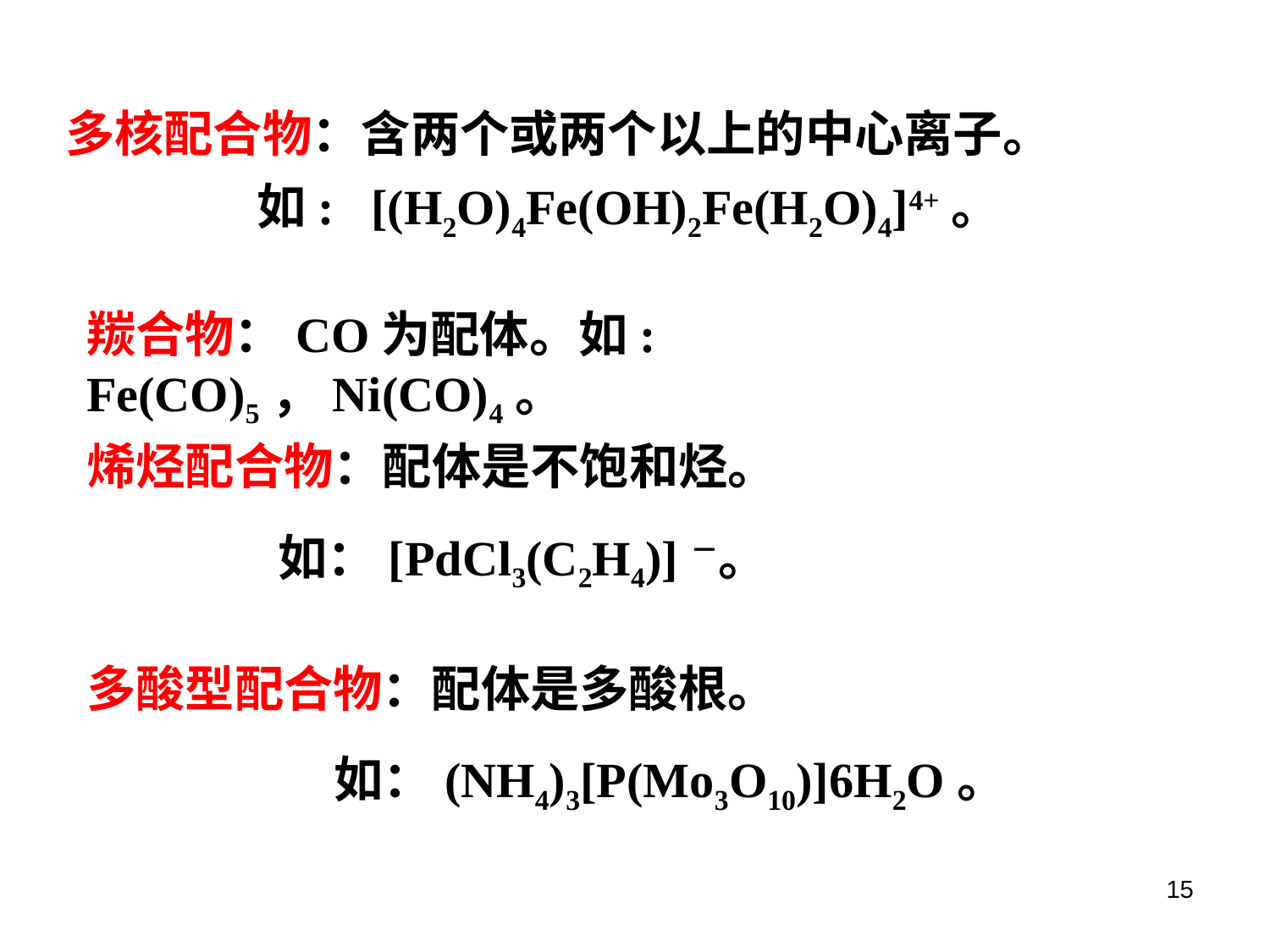

多核配合物：含两个或两个以上的中心离子。
                如:   [(H2O)4Fe(OH)2Fe(H2O)4]4+。
羰合物：CO为配体。如: Fe(CO)5，Ni(CO)4。
烯烃配合物：配体是不饱和烃。
                如：[PdCl3(C2H4)]－。
多酸型配合物：配体是多酸根。
                     如：(NH4)3[P(Mo3O10)]6H2O。
15